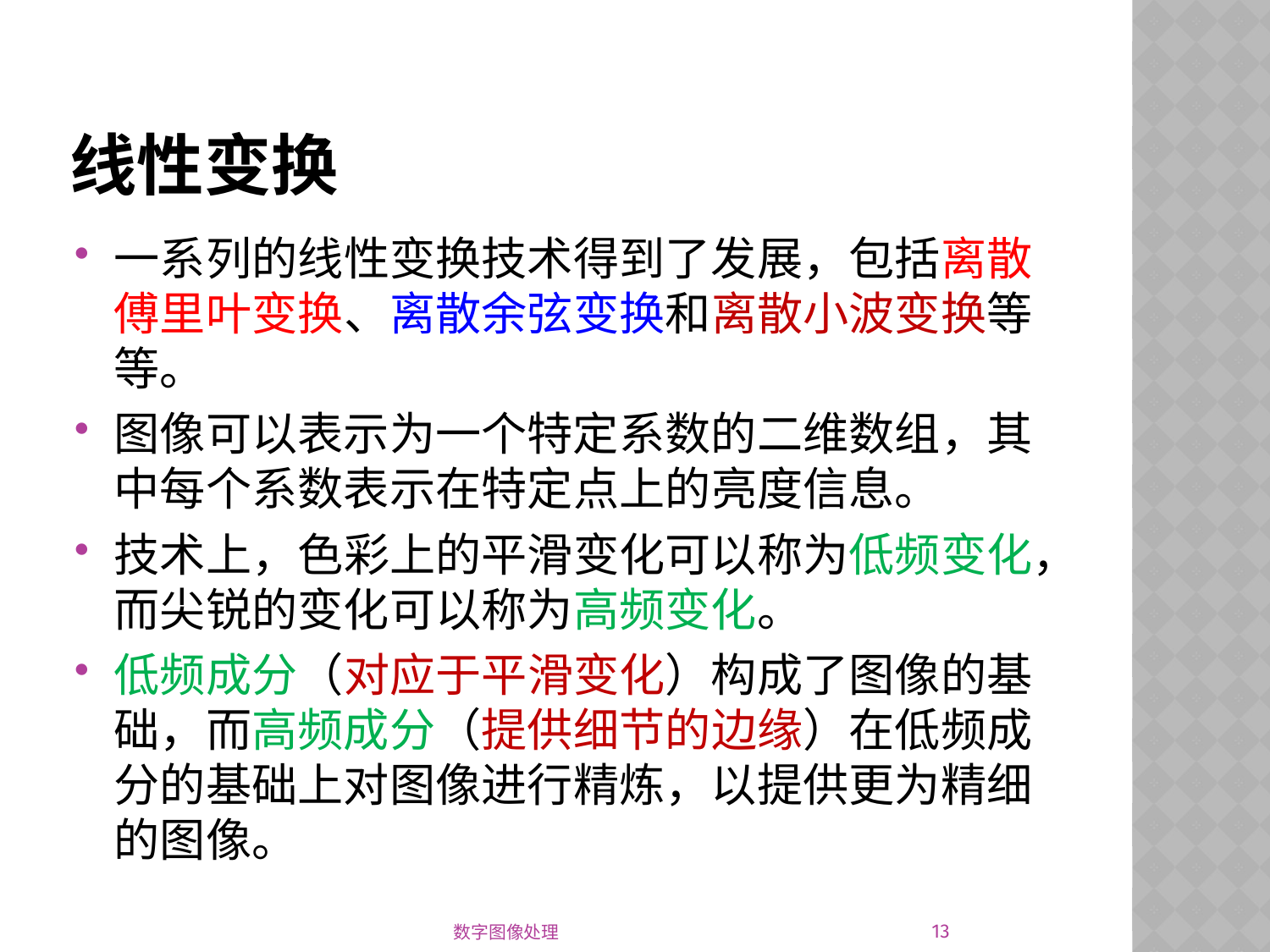

# 线性变换
一系列的线性变换技术得到了发展，包括离散傅里叶变换、离散余弦变换和离散小波变换等等。
图像可以表示为一个特定系数的二维数组，其中每个系数表示在特定点上的亮度信息。
技术上，色彩上的平滑变化可以称为低频变化，而尖锐的变化可以称为高频变化。
低频成分（对应于平滑变化）构成了图像的基础，而高频成分（提供细节的边缘）在低频成分的基础上对图像进行精炼，以提供更为精细的图像。
13
数字图像处理